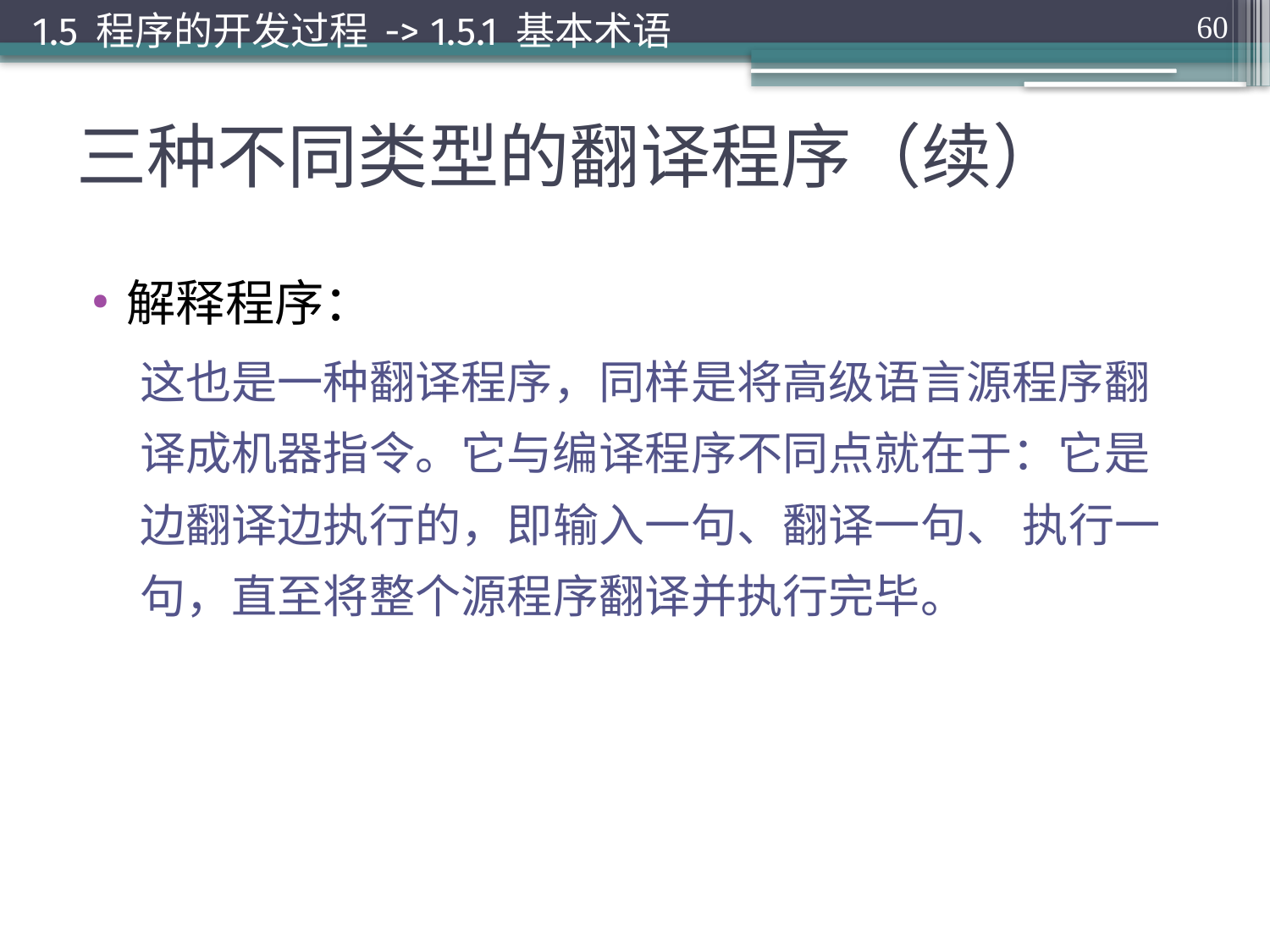

1.5 程序的开发过程 -> 1.5.1 基本术语
60
# 三种不同类型的翻译程序（续）
解释程序：
这也是一种翻译程序，同样是将高级语言源程序翻译成机器指令。它与编译程序不同点就在于：它是边翻译边执行的，即输入一句、翻译一句、 执行一句，直至将整个源程序翻译并执行完毕。